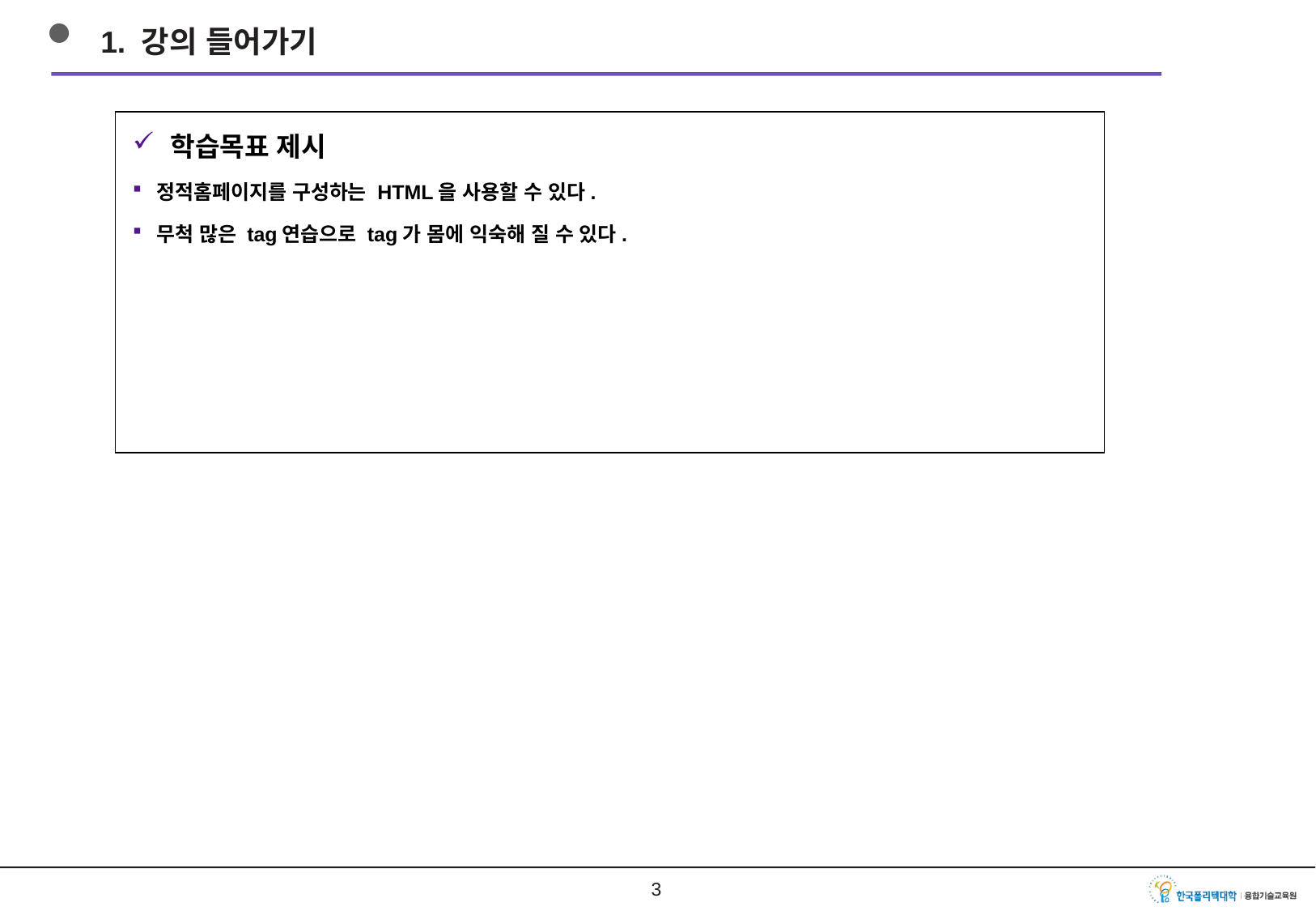

1. 강의 들어가기
학습목표 제시
정적홈페이지를 구성하는 HTML을 사용할 수 있다.
무척 많은 tag연습으로 tag가 몸에 익숙해 질 수 있다.
3